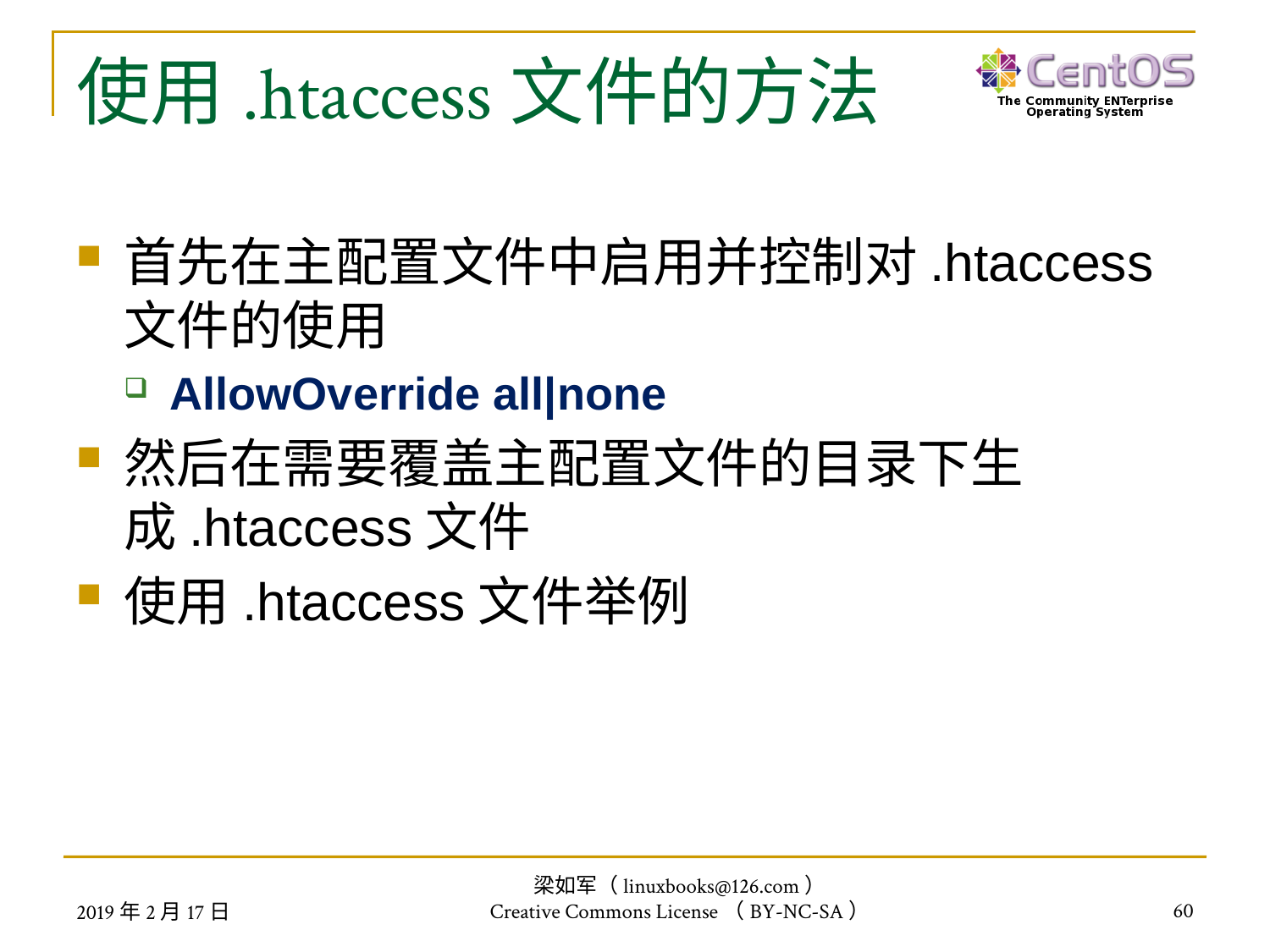

# 使用.htaccess文件的方法
首先在主配置文件中启用并控制对.htaccess文件的使用
AllowOverride all|none
然后在需要覆盖主配置文件的目录下生成.htaccess文件
使用.htaccess文件举例
梁如军（linuxbooks@126.com）
Creative Commons License（BY-NC-SA）
2019年2月17日
60